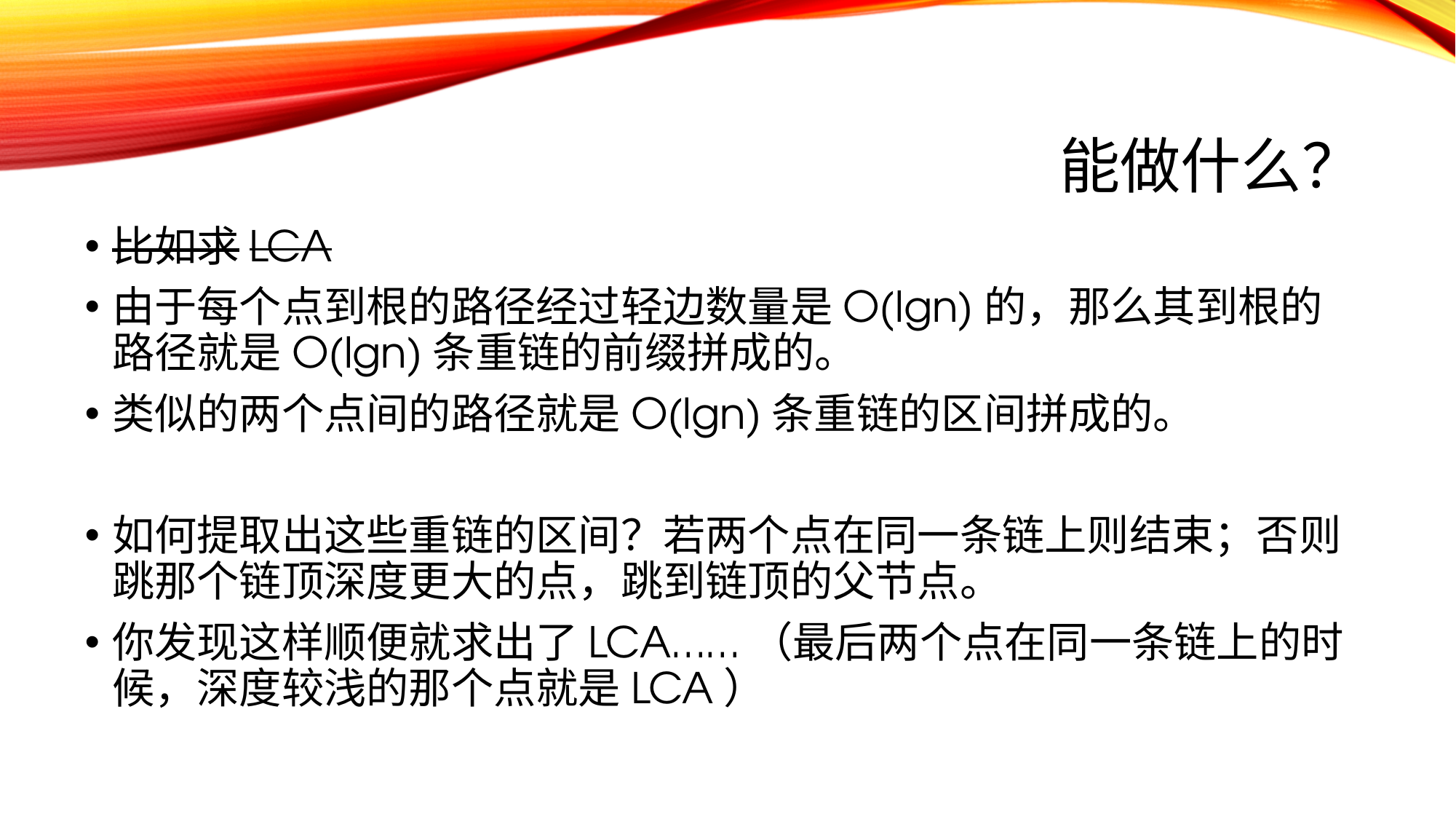

# 能做什么？
比如求LCA
由于每个点到根的路径经过轻边数量是O(lgn)的，那么其到根的路径就是O(lgn)条重链的前缀拼成的。
类似的两个点间的路径就是O(lgn)条重链的区间拼成的。

如何提取出这些重链的区间？若两个点在同一条链上则结束；否则跳那个链顶深度更大的点，跳到链顶的父节点。
你发现这样顺便就求出了LCA……（最后两个点在同一条链上的时候，深度较浅的那个点就是LCA）